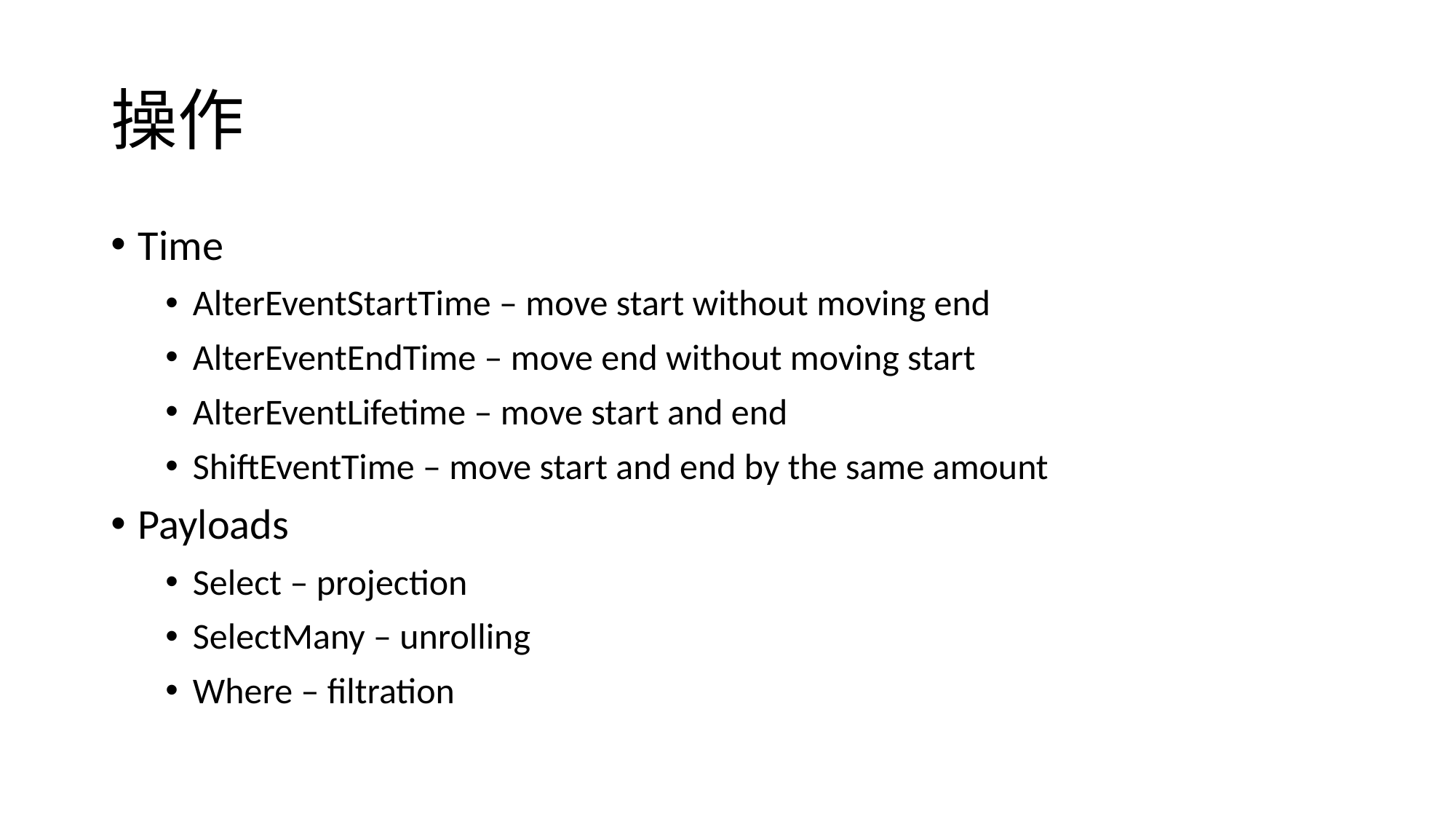

# 操作
Time
AlterEventStartTime – move start without moving end
AlterEventEndTime – move end without moving start
AlterEventLifetime – move start and end
ShiftEventTime – move start and end by the same amount
Payloads
Select – projection
SelectMany – unrolling
Where – filtration